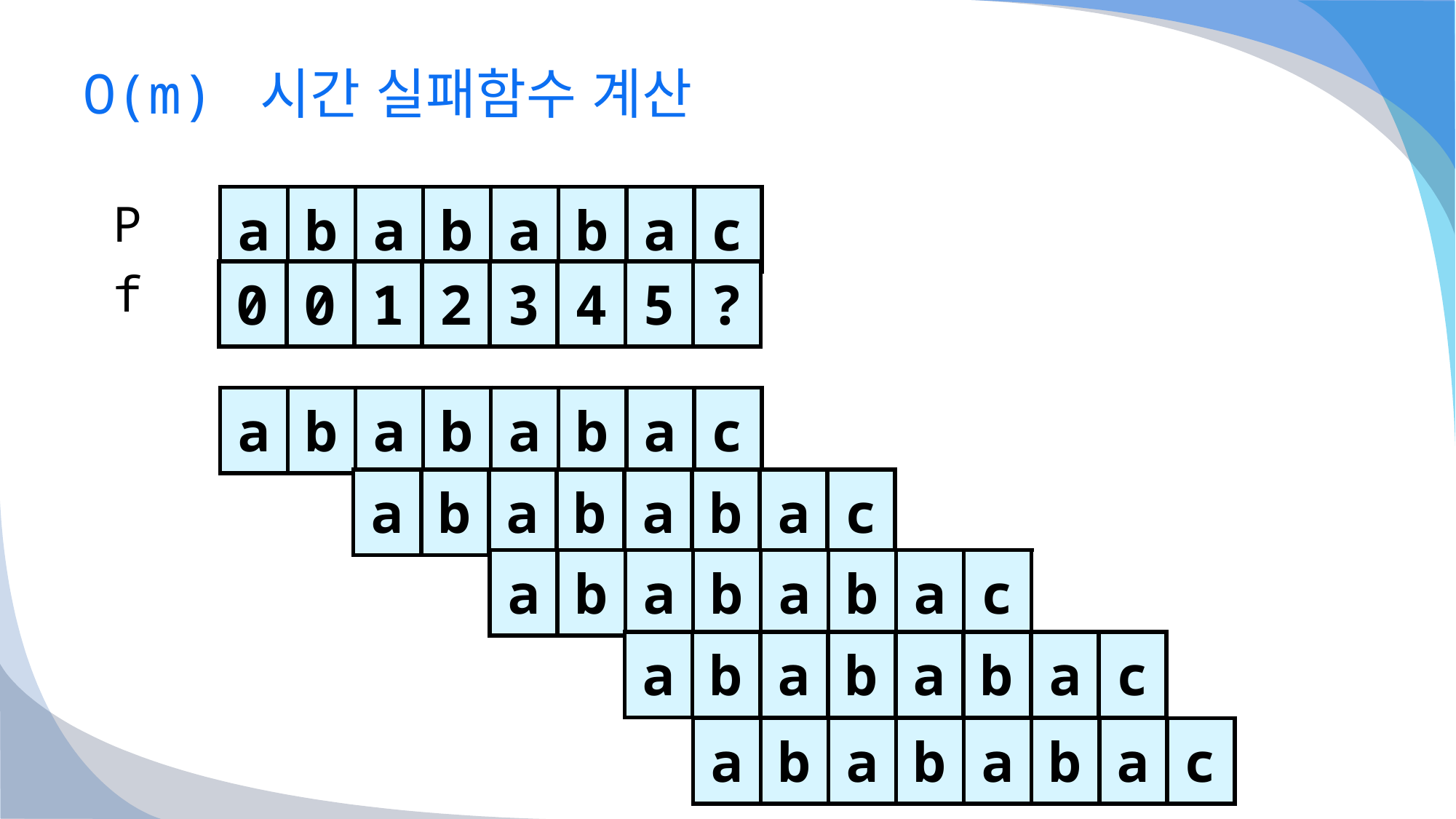

# O(m) 시간 실패함수 계산

| a | b | a | b | a | b | a | c |
| --- | --- | --- | --- | --- | --- | --- | --- |
P
f
| 0 | 0 | 1 | 2 | 3 | 4 | 5 | ? |
| --- | --- | --- | --- | --- | --- | --- | --- |
| a | b | a | b | a | b | a | c |
| --- | --- | --- | --- | --- | --- | --- | --- |
| a | b | a | b | a | b | a | c |
| --- | --- | --- | --- | --- | --- | --- | --- |
| a | b | a | b | a | b | a | c |
| --- | --- | --- | --- | --- | --- | --- | --- |
| a | b | a | b | a | b | a | c |
| --- | --- | --- | --- | --- | --- | --- | --- |
| a | b | a | b | a | b | a | c |
| --- | --- | --- | --- | --- | --- | --- | --- |